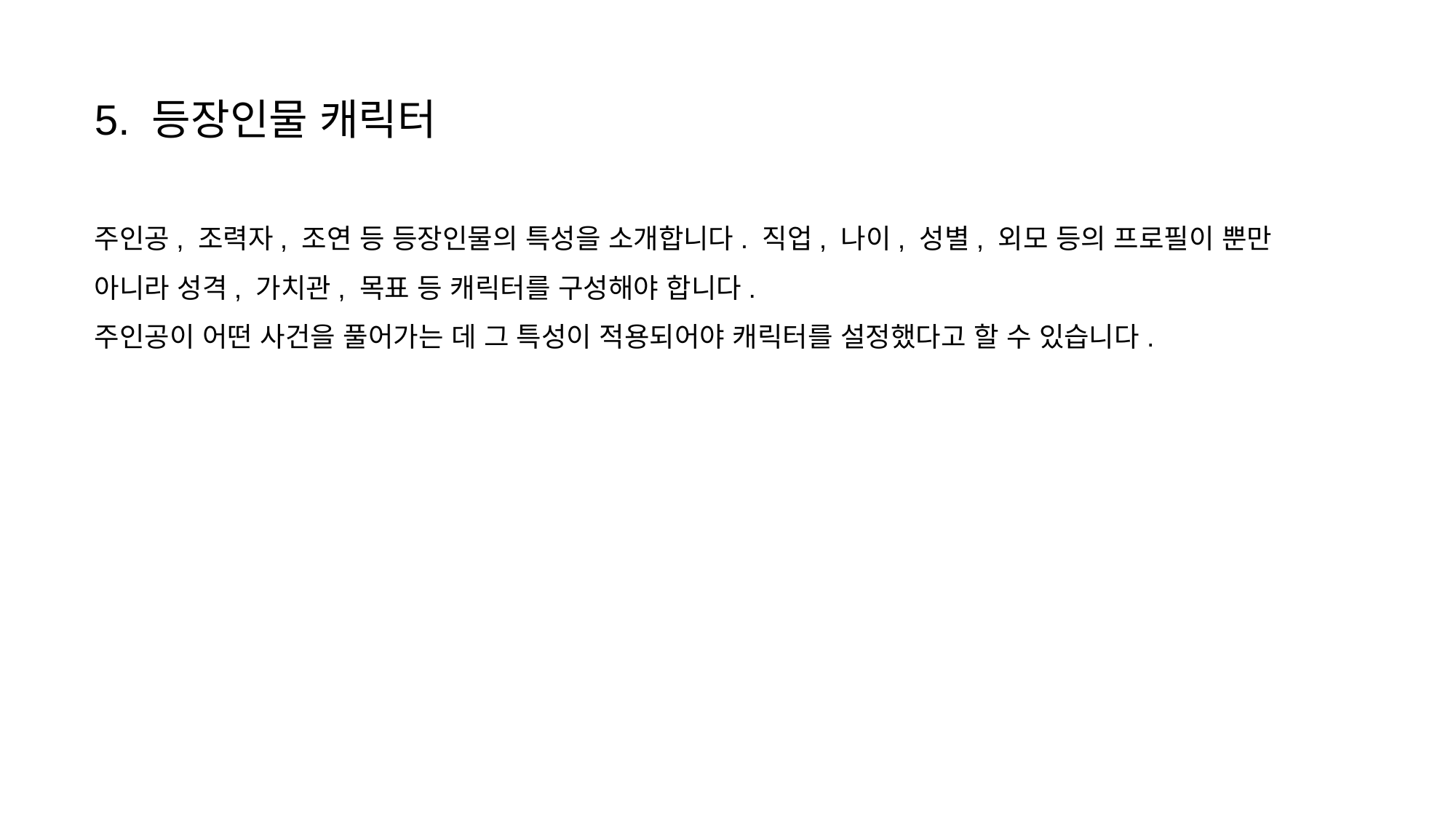

5. 등장인물 캐릭터
주인공, 조력자, 조연 등 등장인물의 특성을 소개합니다. 직업, 나이, 성별, 외모 등의 프로필이 뿐만 아니라 성격, 가치관, 목표 등 캐릭터를 구성해야 합니다.
주인공이 어떤 사건을 풀어가는 데 그 특성이 적용되어야 캐릭터를 설정했다고 할 수 있습니다.